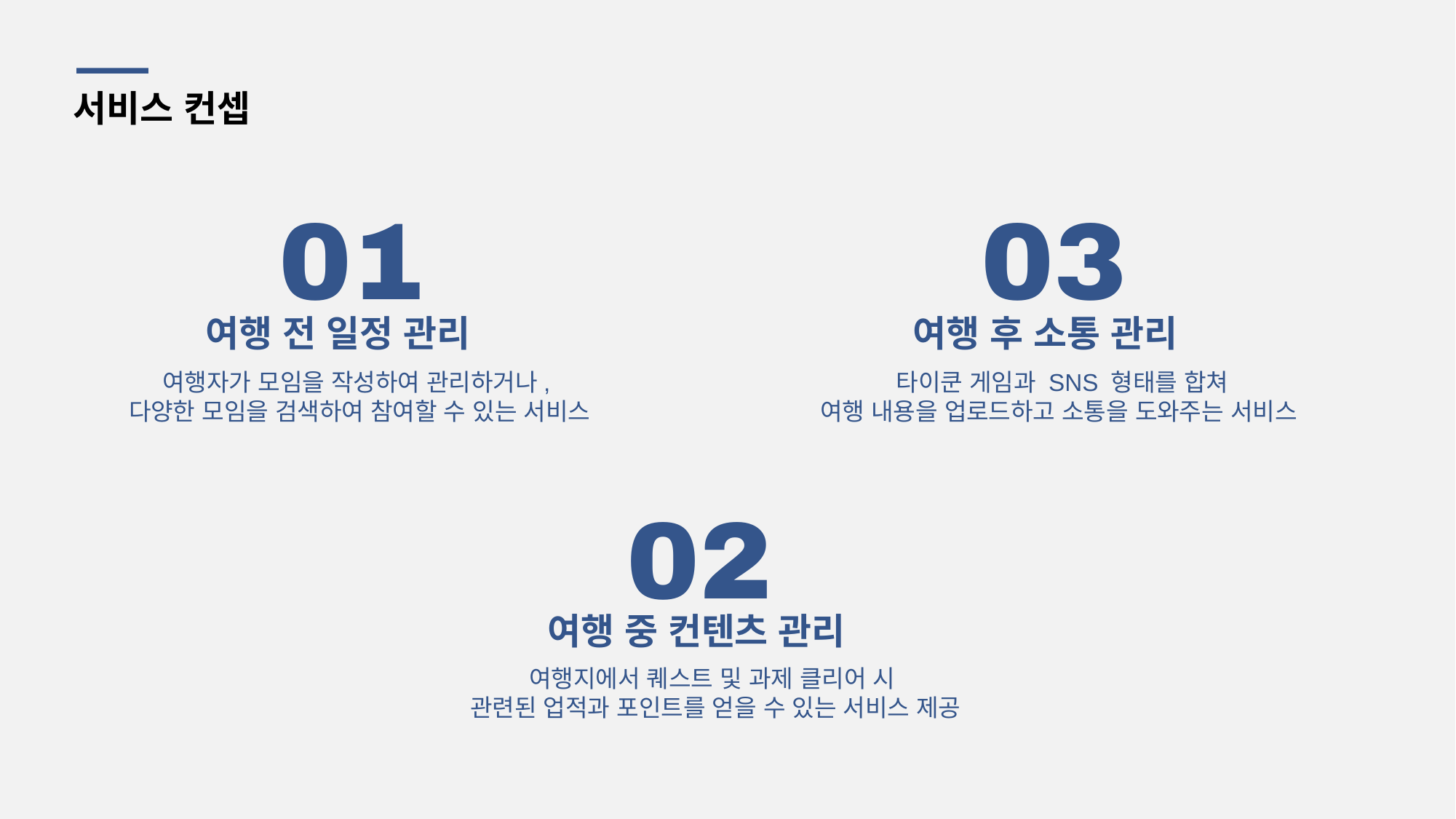

서비스 컨셉
03
여행 후 소통 관리
타이쿤 게임과 SNS 형태를 합쳐
여행 내용을 업로드하고 소통을 도와주는 서비스
01
여행 전 일정 관리
여행자가 모임을 작성하여 관리하거나,
다양한 모임을 검색하여 참여할 수 있는 서비스
02
여행 중 컨텐츠 관리
여행지에서 퀘스트 및 과제 클리어 시
관련된 업적과 포인트를 얻을 수 있는 서비스 제공